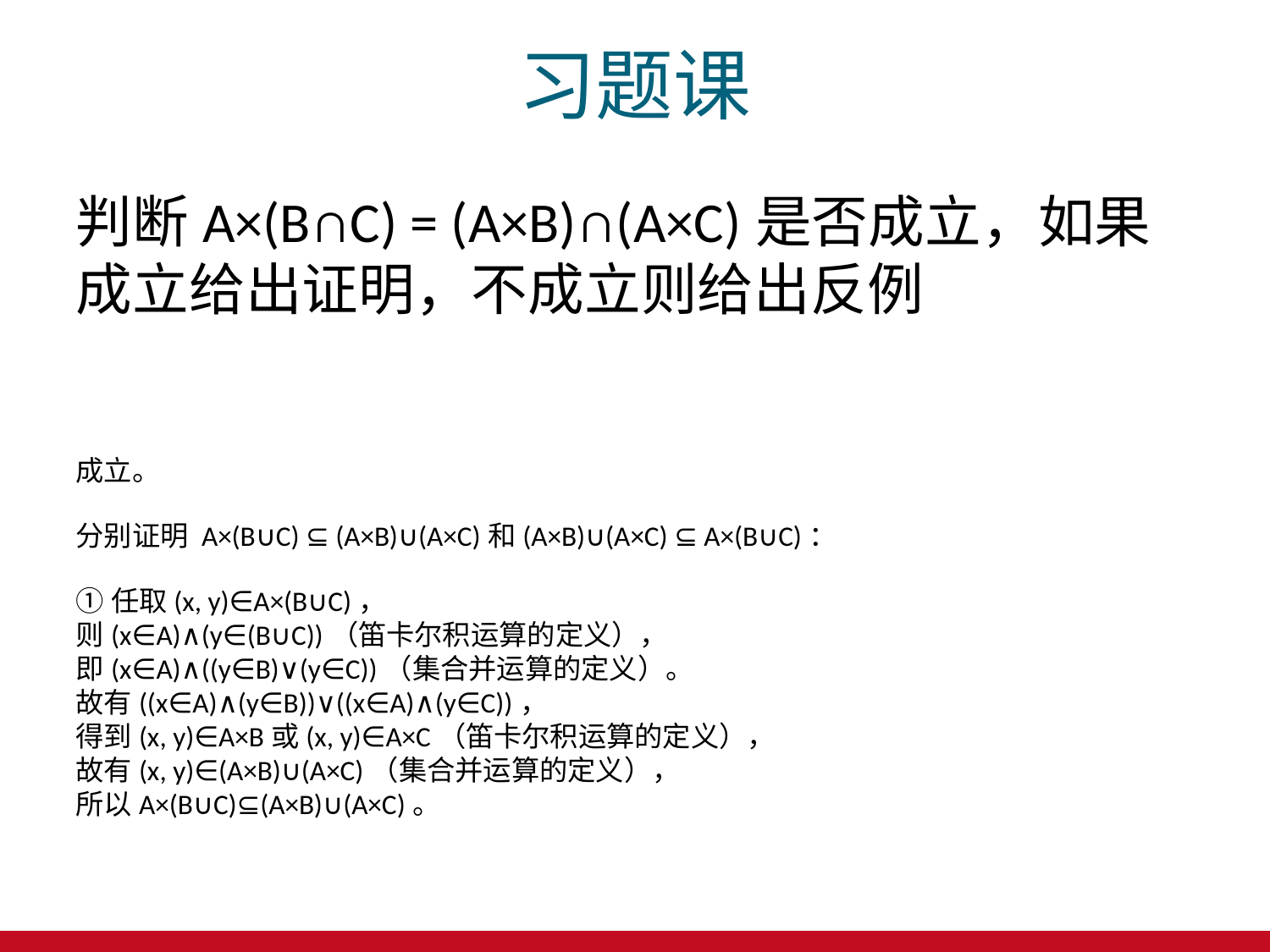

# 习题课
判断A×(B∩C) = (A×B)∩(A×C)是否成立，如果成立给出证明，不成立则给出反例

成立。
分别证明 A×(B∪C) ⊆ (A×B)∪(A×C)和(A×B)∪(A×C) ⊆ A×(B∪C)：
①任取(x, y)∈A×(B∪C)，
则(x∈A)∧(y∈(B∪C))（笛卡尔积运算的定义），
即(x∈A)∧((y∈B)∨(y∈C))（集合并运算的定义）。
故有((x∈A)∧(y∈B))∨((x∈A)∧(y∈C))，
得到(x, y)∈A×B或(x, y)∈A×C（笛卡尔积运算的定义），
故有(x, y)∈(A×B)∪(A×C)（集合并运算的定义），
所以A×(B∪C)⊆(A×B)∪(A×C)。